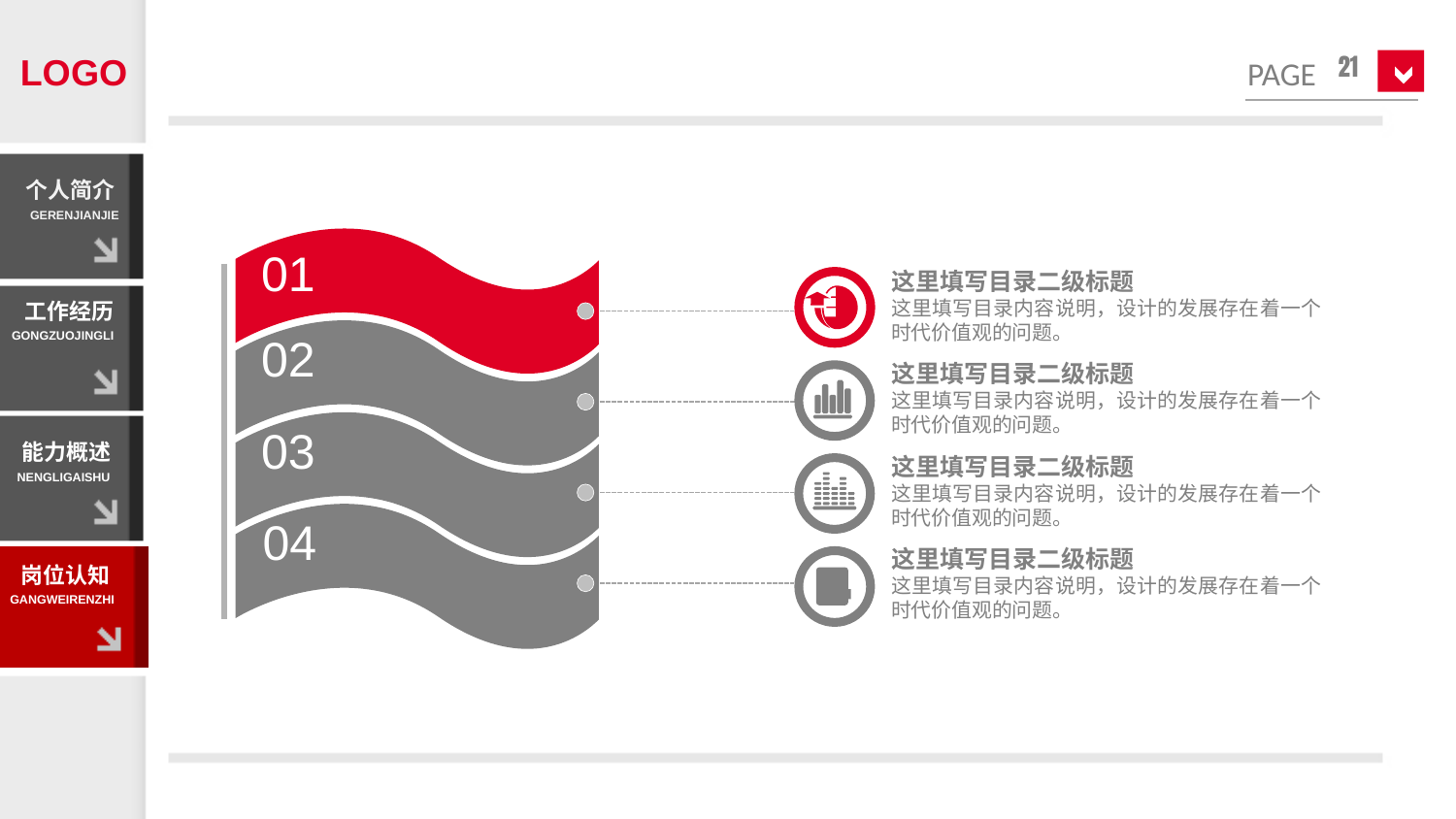

LOGO
21
个人简介
GERENJIANJIE

这里填写目录二级标题
这里填写目录内容说明，设计的发展存在着一个时代价值观的问题。

01

工作经历
GONGZUOJINGLI

02
这里填写目录二级标题
这里填写目录内容说明，设计的发展存在着一个时代价值观的问题。

能力概述
NENGLIGAISHU
03
这里填写目录二级标题
这里填写目录内容说明，设计的发展存在着一个时代价值观的问题。

04
这里填写目录二级标题
这里填写目录内容说明，设计的发展存在着一个时代价值观的问题。

岗位认知
GANGWEIRENZHI